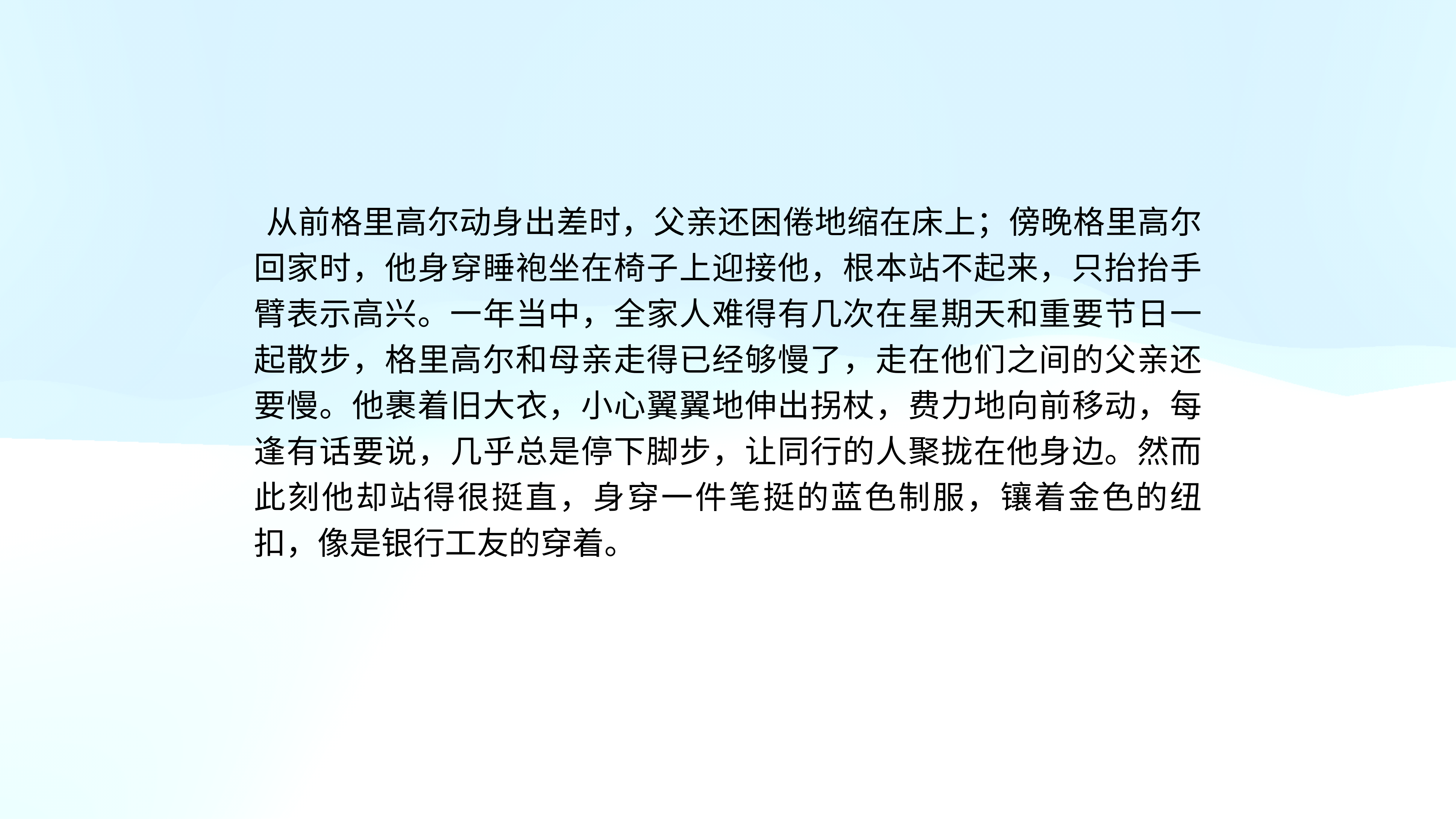

从前格里高尔动身出差时，父亲还困倦地缩在床上；傍晚格里高尔回家时，他身穿睡袍坐在椅子上迎接他，根本站不起来，只抬抬手臂表示高兴。一年当中，全家人难得有几次在星期天和重要节日一起散步，格里高尔和母亲走得已经够慢了，走在他们之间的父亲还要慢。他裹着旧大衣，小心翼翼地伸出拐杖，费力地向前移动，每逢有话要说，几乎总是停下脚步，让同行的人聚拢在他身边。然而此刻他却站得很挺直，身穿一件笔挺的蓝色制服，镶着金色的纽扣，像是银行工友的穿着。